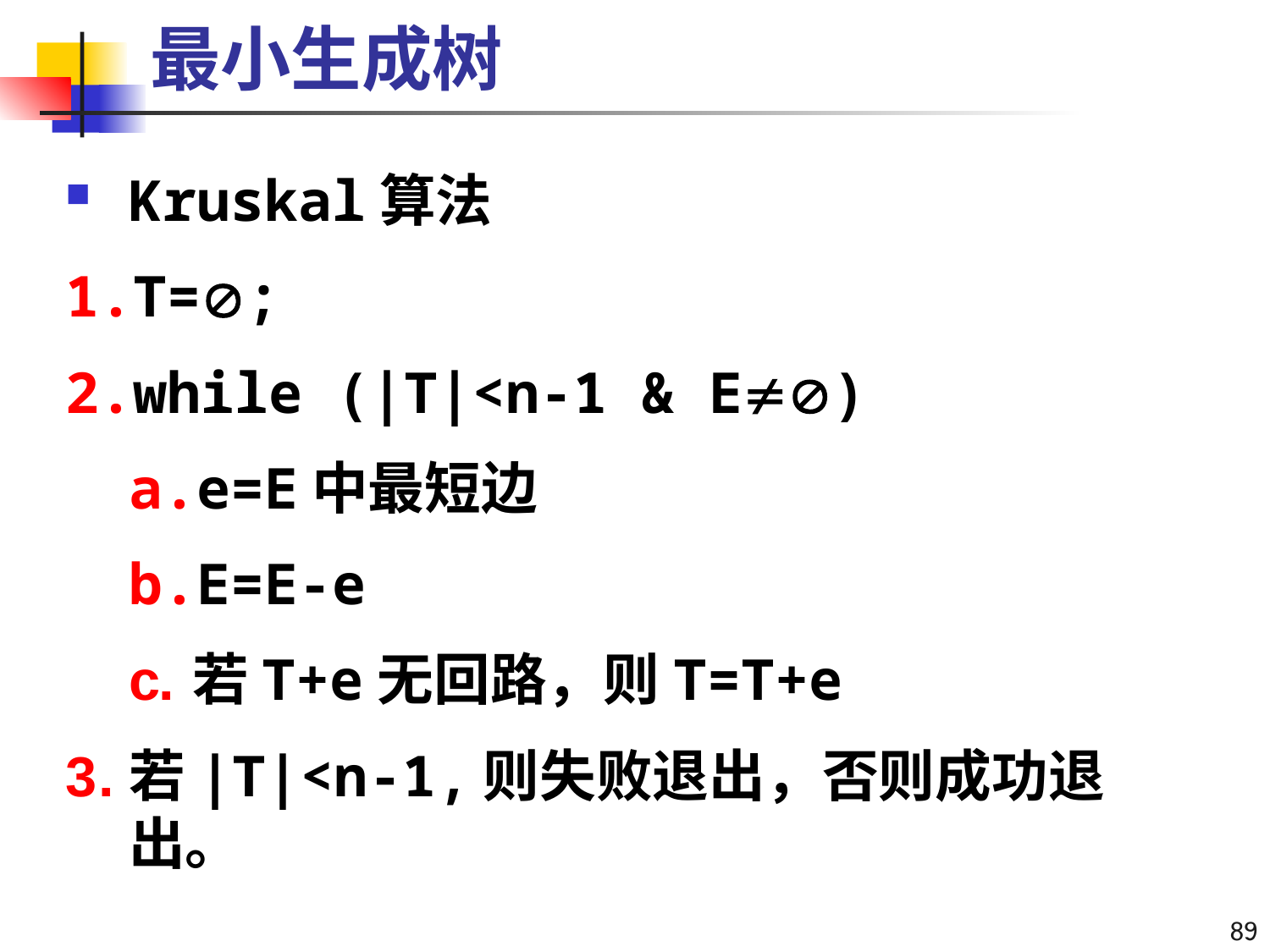

# 最小生成树
Kruskal算法
T=∅;
while (|T|<n-1 & E≠∅)
e=E中最短边
E=E-e
若T+e无回路，则T=T+e
若|T|<n-1,则失败退出，否则成功退出。
89